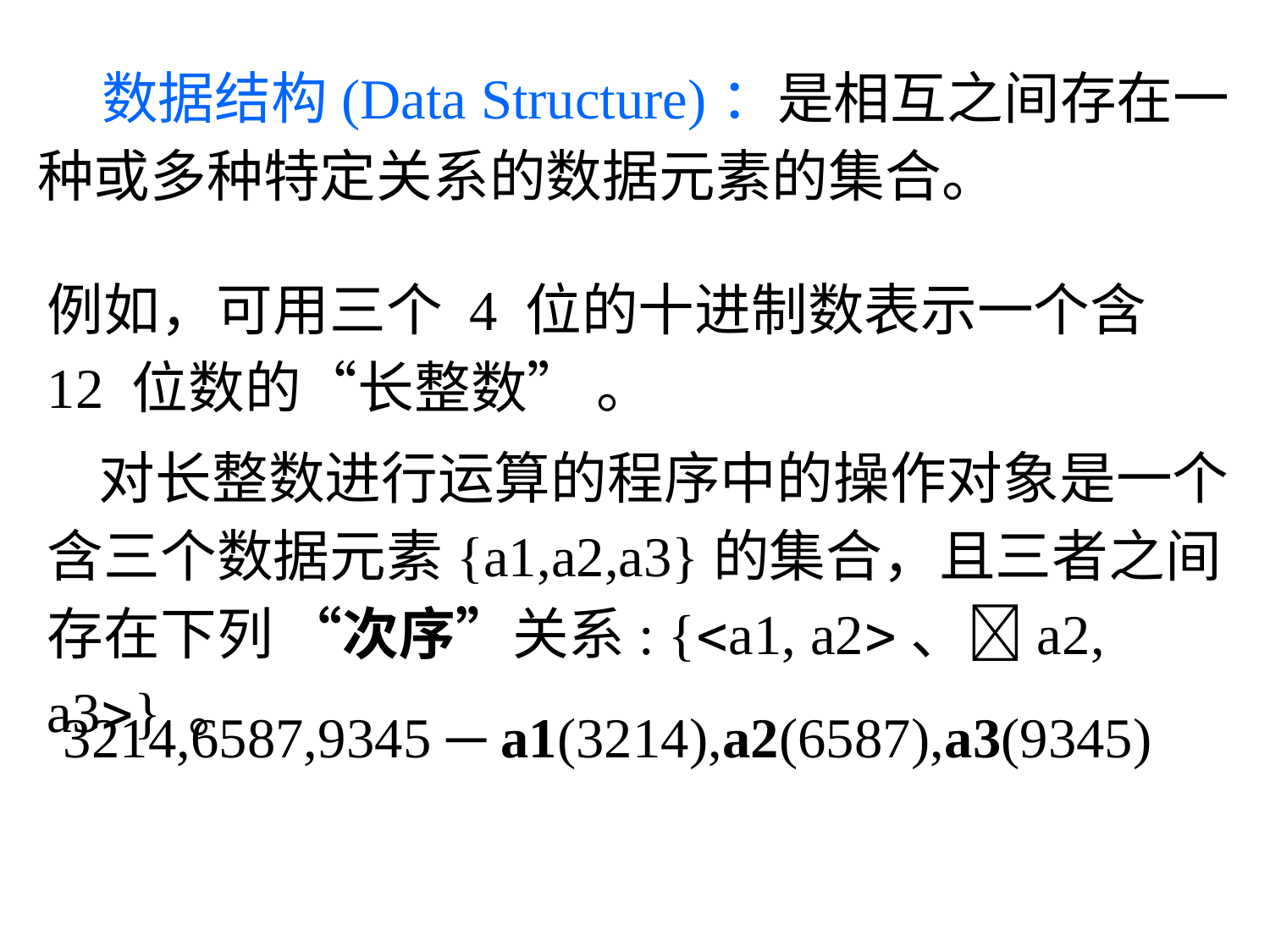

数据结构(Data Structure)：是相互之间存在一种或多种特定关系的数据元素的集合。
例如，可用三个 4 位的十进制数表示一个含 12 位数的“长整数” 。
   对长整数进行运算的程序中的操作对象是一个含三个数据元素{a1,a2,a3}的集合，且三者之间存在下列 “次序”关系: {<a1, a2>、<a2, a3>} 。
3214,6587,9345 ─ a1(3214),a2(6587),a3(9345)